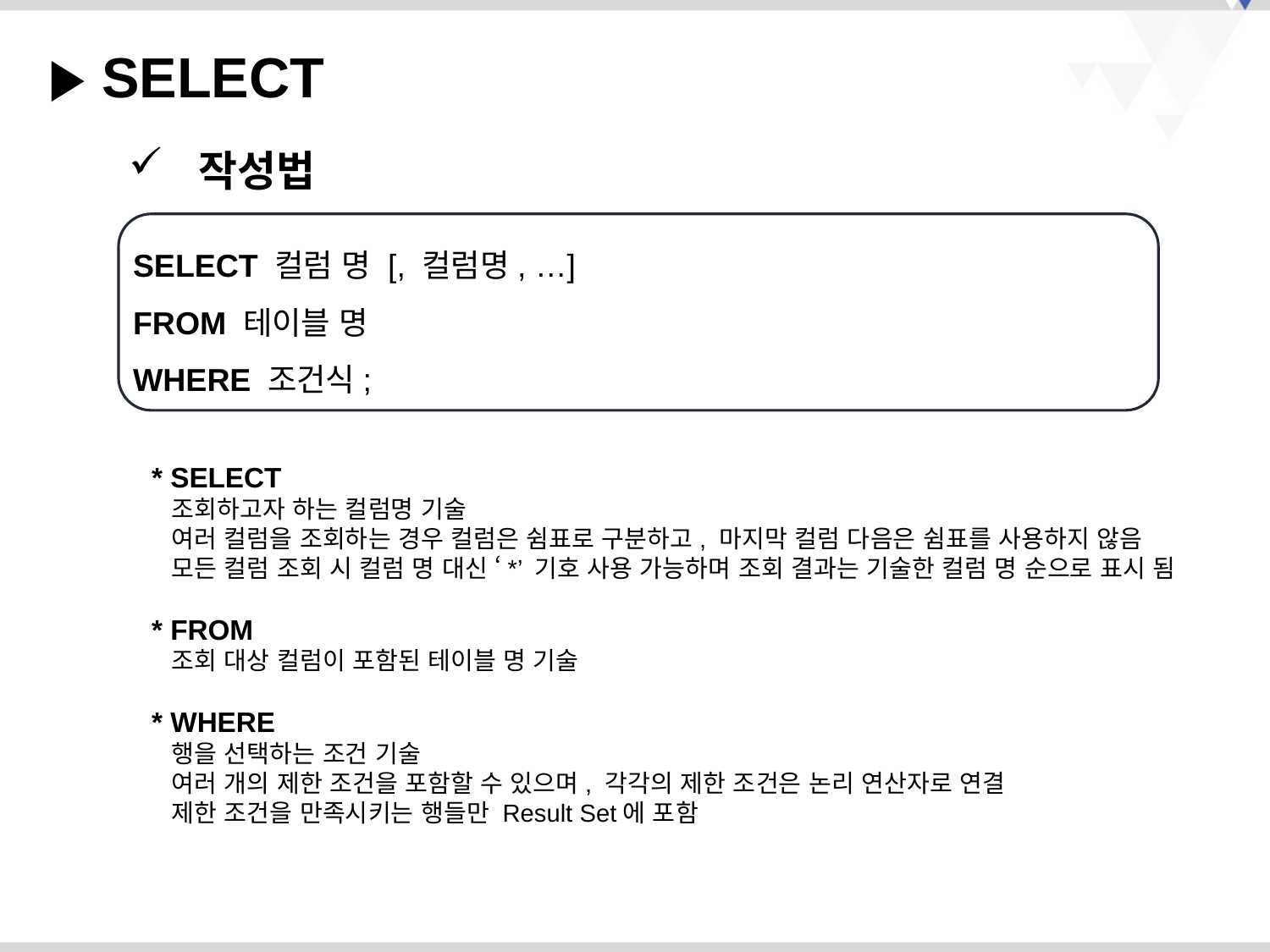

▶ SELECT
 작성법
SELECT 컬럼 명 [, 컬럼명, …]
FROM 테이블 명
WHERE 조건식;
* SELECT
  조회하고자 하는 컬럼명 기술
  여러 컬럼을 조회하는 경우 컬럼은 쉼표로 구분하고, 마지막 컬럼 다음은 쉼표를 사용하지 않음
  모든 컬럼 조회 시 컬럼 명 대신 ‘*’ 기호 사용 가능하며 조회 결과는 기술한 컬럼 명 순으로 표시 됨

* FROM
  조회 대상 컬럼이 포함된 테이블 명 기술

* WHERE
  행을 선택하는 조건 기술
  여러 개의 제한 조건을 포함할 수 있으며, 각각의 제한 조건은 논리 연산자로 연결
  제한 조건을 만족시키는 행들만 Result Set에 포함